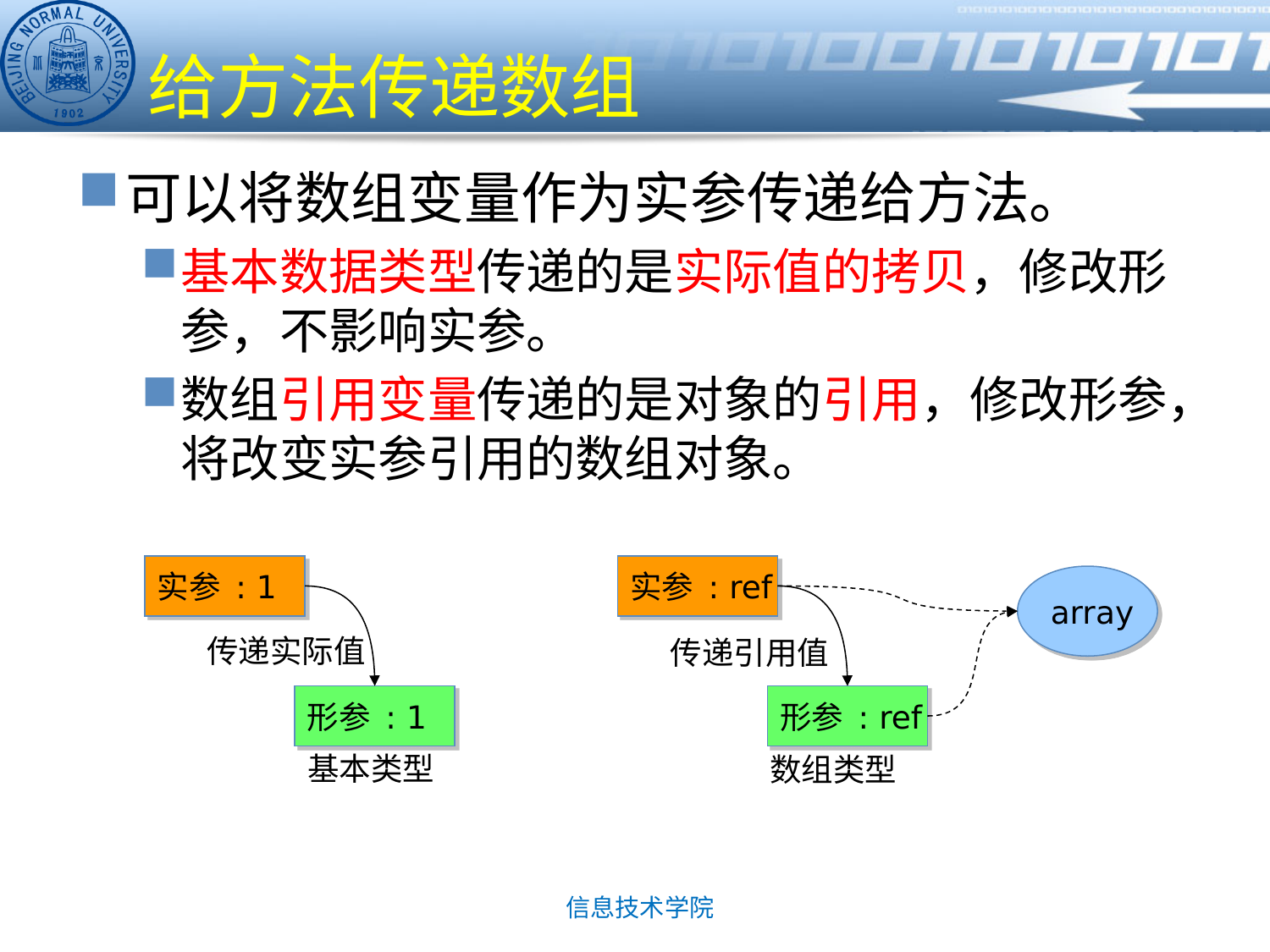

# 给方法传递数组
可以将数组变量作为实参传递给方法。
基本数据类型传递的是实际值的拷贝，修改形参，不影响实参。
数组引用变量传递的是对象的引用，修改形参，将改变实参引用的数组对象。
实参 : 1
传递实际值
形参 : 1
基本类型
实参 : ref
array
传递引用值
形参 : ref
数组类型
19